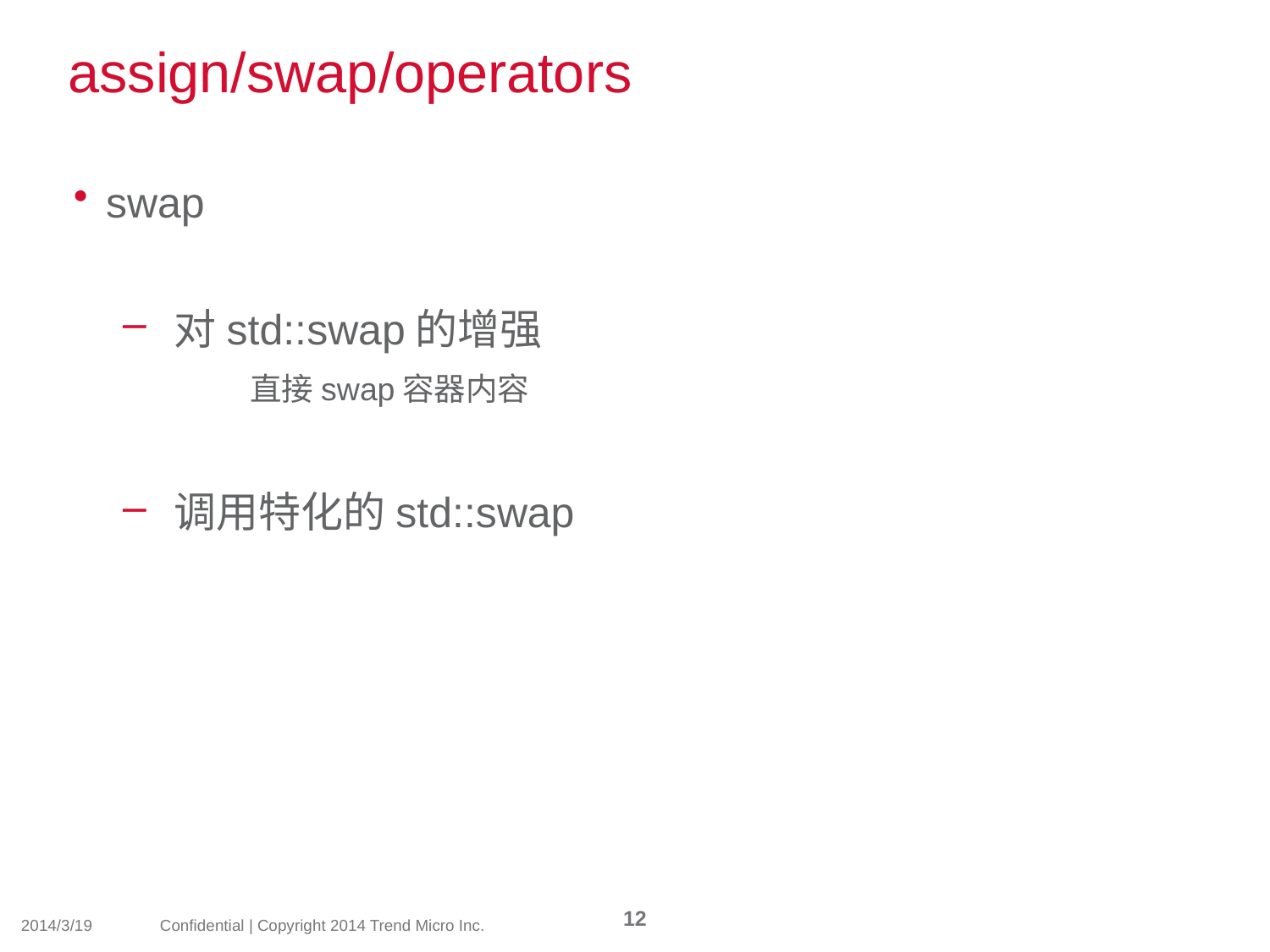

# assign/swap/operators
swap

对std::swap的增强
	直接swap容器内容

调用特化的std::swap
12
2014/3/19
Confidential | Copyright 2014 Trend Micro Inc.